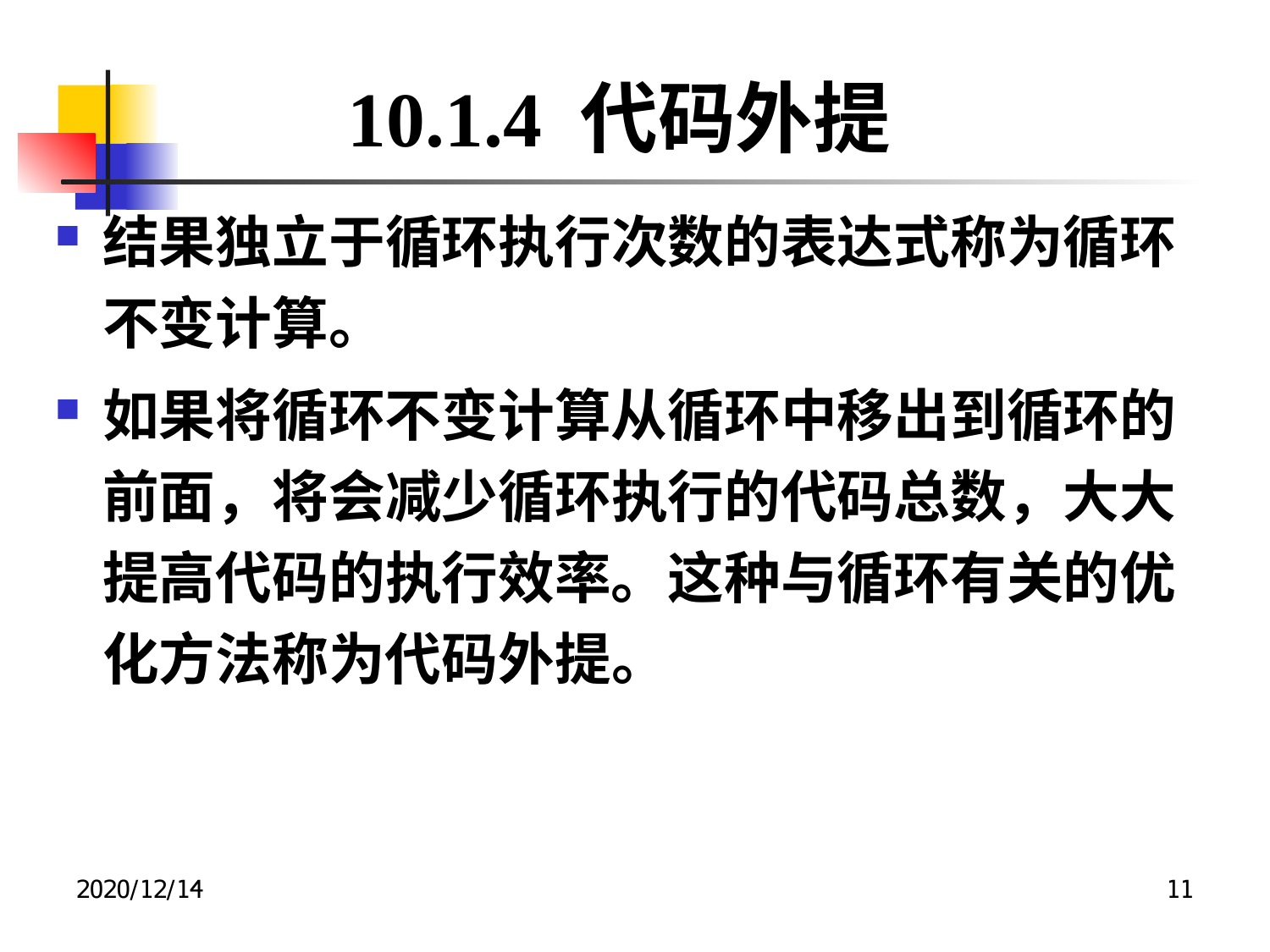

10.1.4 代码外提
结果独立于循环执行次数的表达式称为循环不变计算。
如果将循环不变计算从循环中移出到循环的前面，将会减少循环执行的代码总数，大大提高代码的执行效率。这种与循环有关的优化方法称为代码外提。
2020/12/14
11